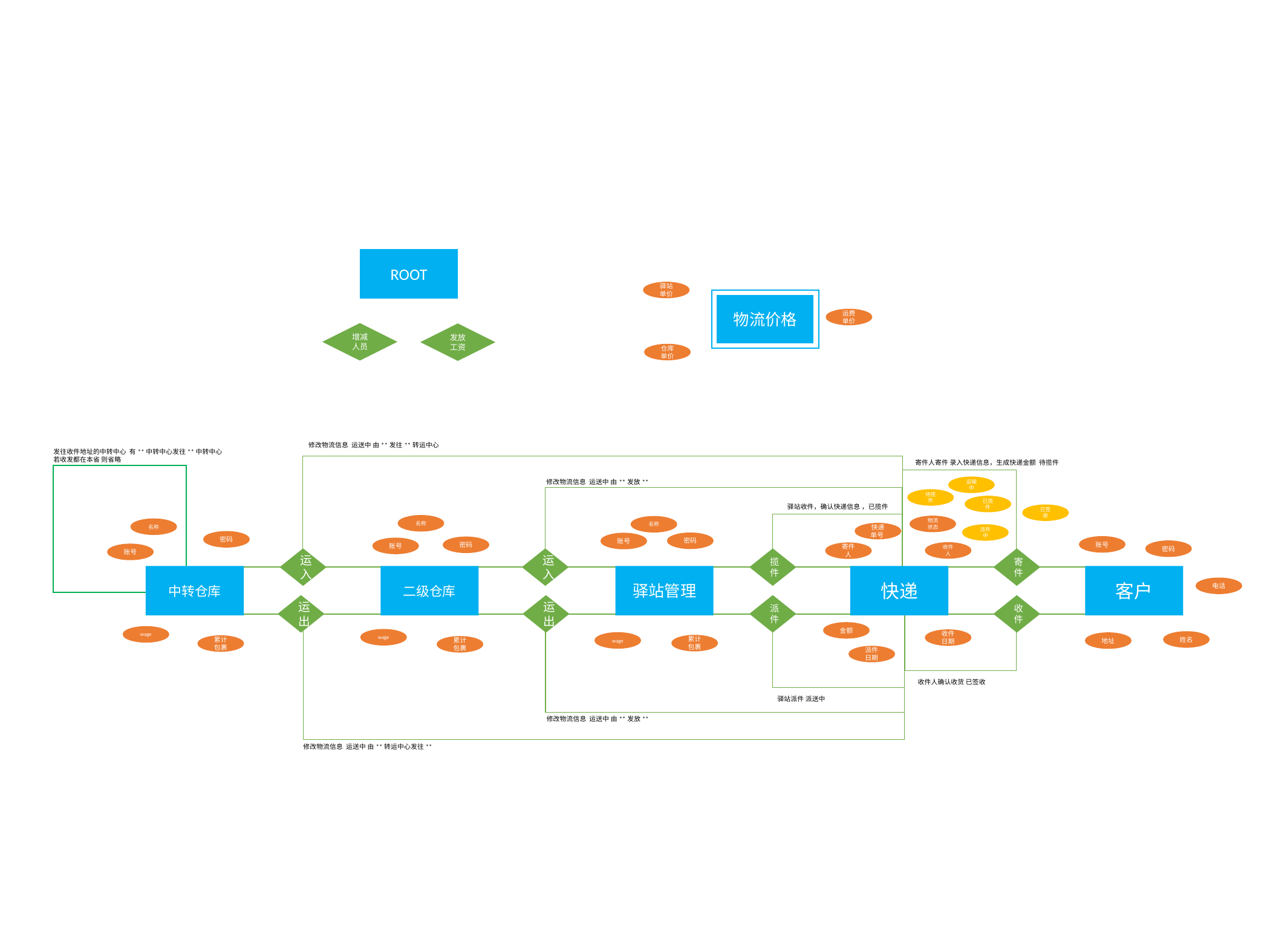

ROOT
驿站单价

物流价格
运费单价
增减人员
发放工资
仓库单价
修改物流信息  运送中 由**发往**转运中心
发往收件地址的中转中心  有**中转中心发往**中转中心
若收发都在本省 则省略
寄件人寄件 录入快递信息，生成快递金额  待揽件

修改物流信息  运送中 由**发放**
运输中
待揽件
已揽件
驿站收件，确认快递信息 ，已揽件
已签收
名称
物流状态
名称
名称
快递单号
派件中
密码
密码
账号
账号
密码
账号
密码
收件人
寄件人
账号
运入
运入
揽件
寄件
中转仓库
二级仓库
驿站管理
快递
客户

电话
运出
运出
派件
收件
金额
wage
wage
收件日期
姓名
wage
地址
累计包裹
累计包裹
累计包裹
派件日期
收件人确认收货 已签收
驿站派件 派送中
修改物流信息  运送中 由**发放**
修改物流信息  运送中 由**转运中心发往**